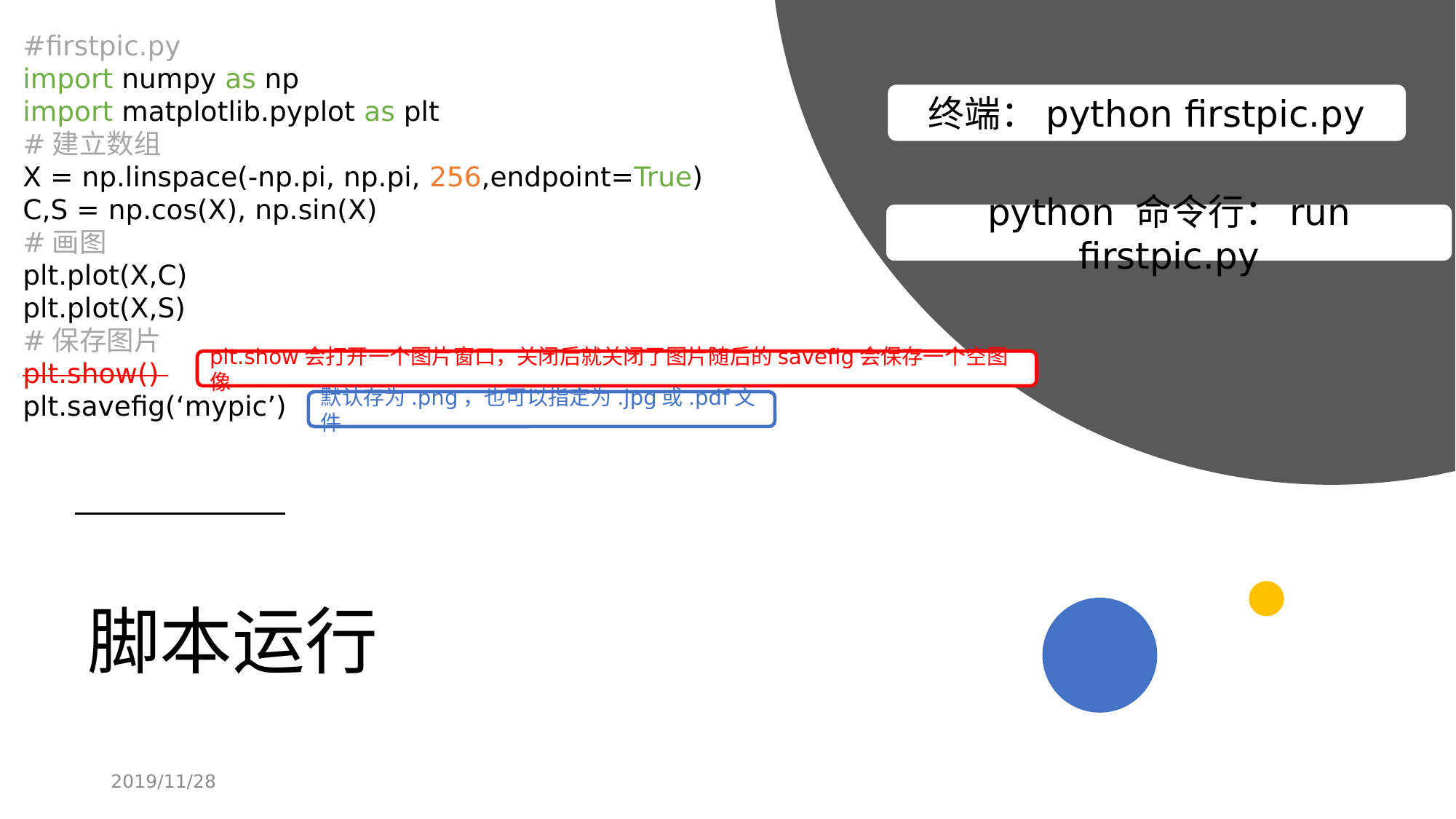

#firstpic.py
import numpy as np
import matplotlib.pyplot as plt
#建立数组
X = np.linspace(-np.pi, np.pi, 256,endpoint=True)
C,S = np.cos(X), np.sin(X)
#画图
plt.plot(X,C)
plt.plot(X,S)
#保存图片
plt.show()
plt.savefig(‘mypic’)
终端：python firstpic.py
python 命令行：run firstpic.py
plt.show会打开一个图片窗口，关闭后就关闭了图片随后的savefig会保存一个空图像
默认存为.png，也可以指定为.jpg或.pdf文件
# 脚本运行

2019/11/28
高级算法语言和程序设计
4